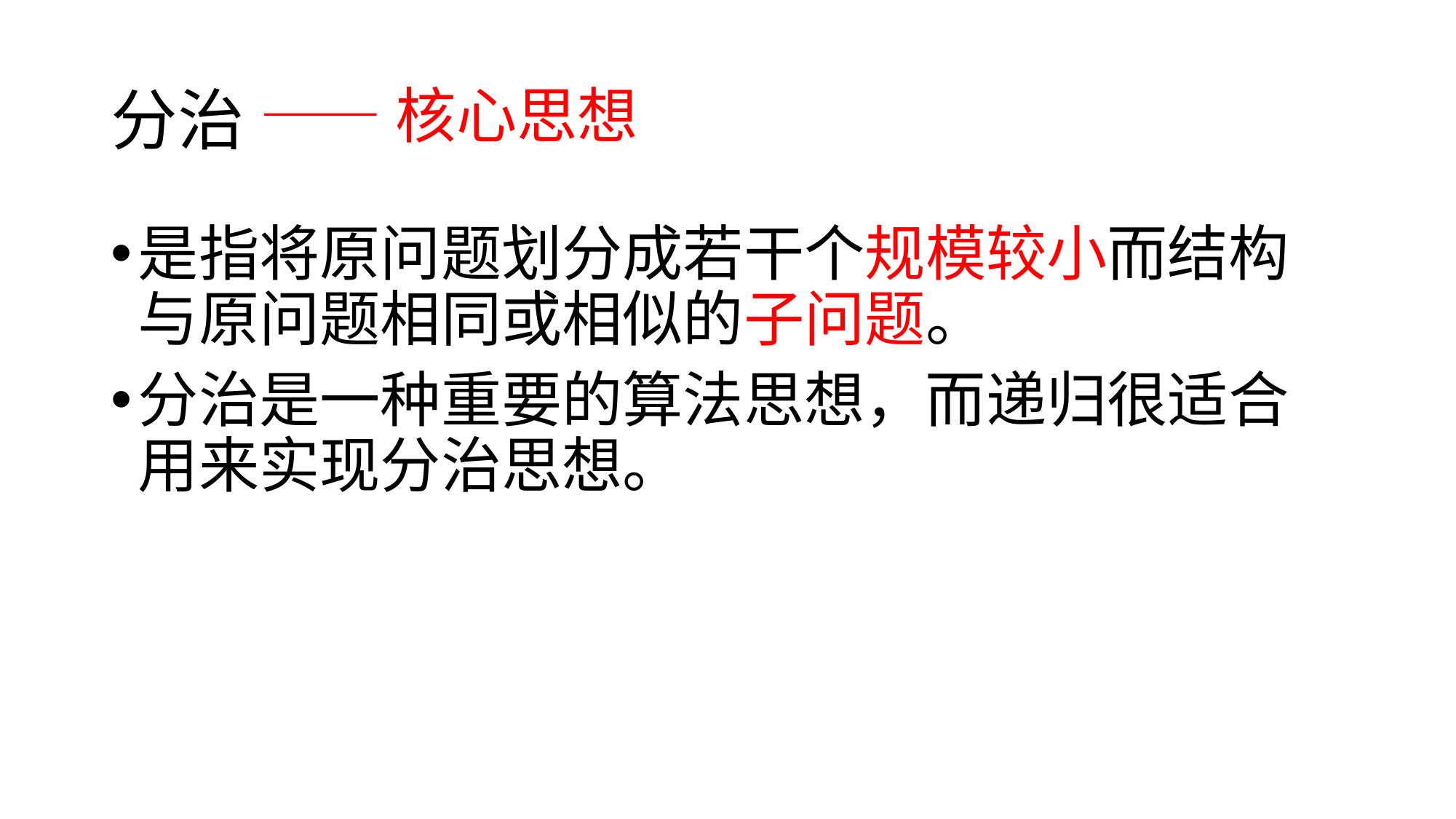

# 分治
——核心思想
是指将原问题划分成若干个规模较小而结构与原问题相同或相似的子问题。
分治是一种重要的算法思想，而递归很适合用来实现分治思想。